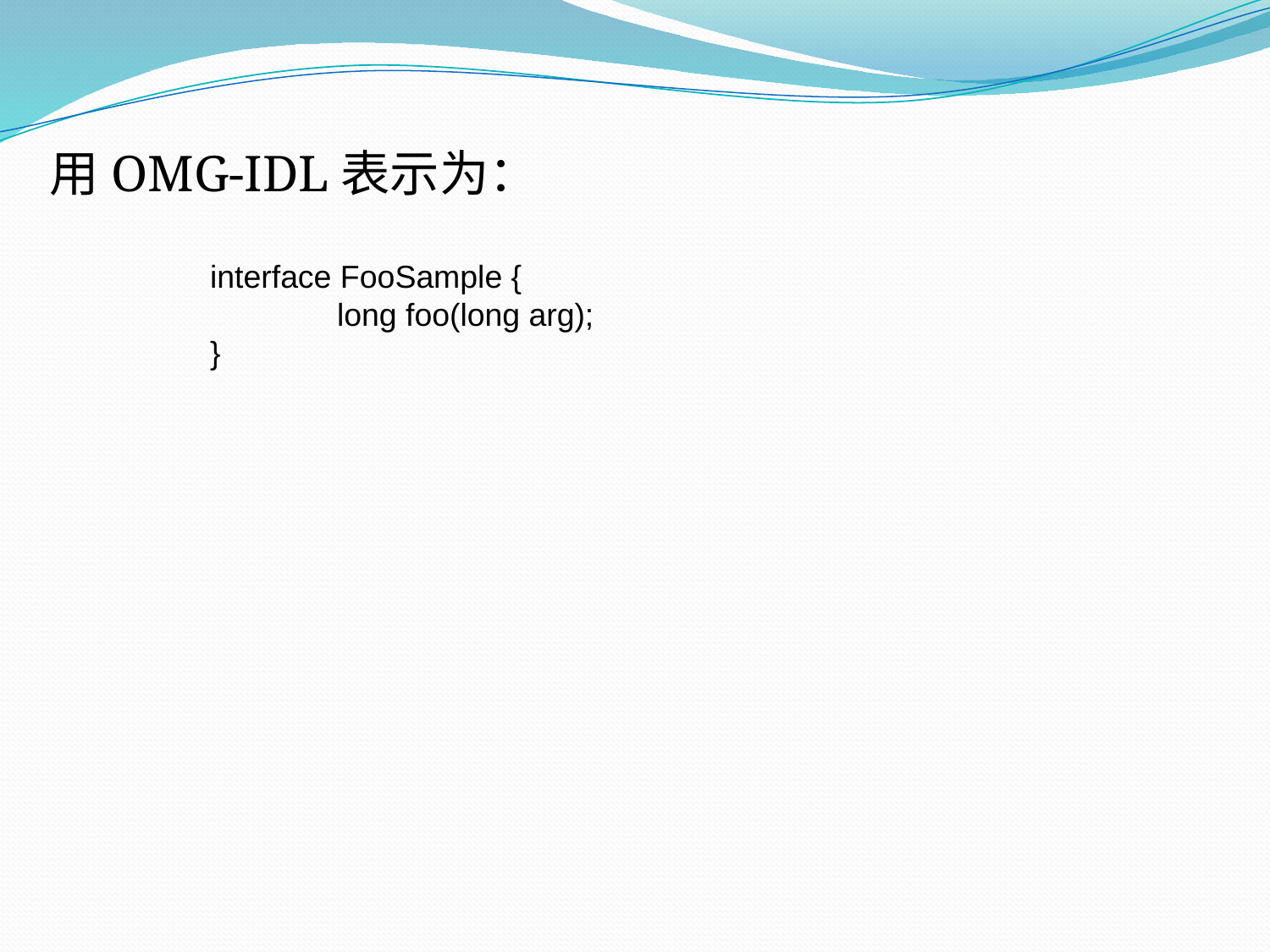

用OMG-IDL表示为：
interface FooSample {
	long foo(long arg);
}